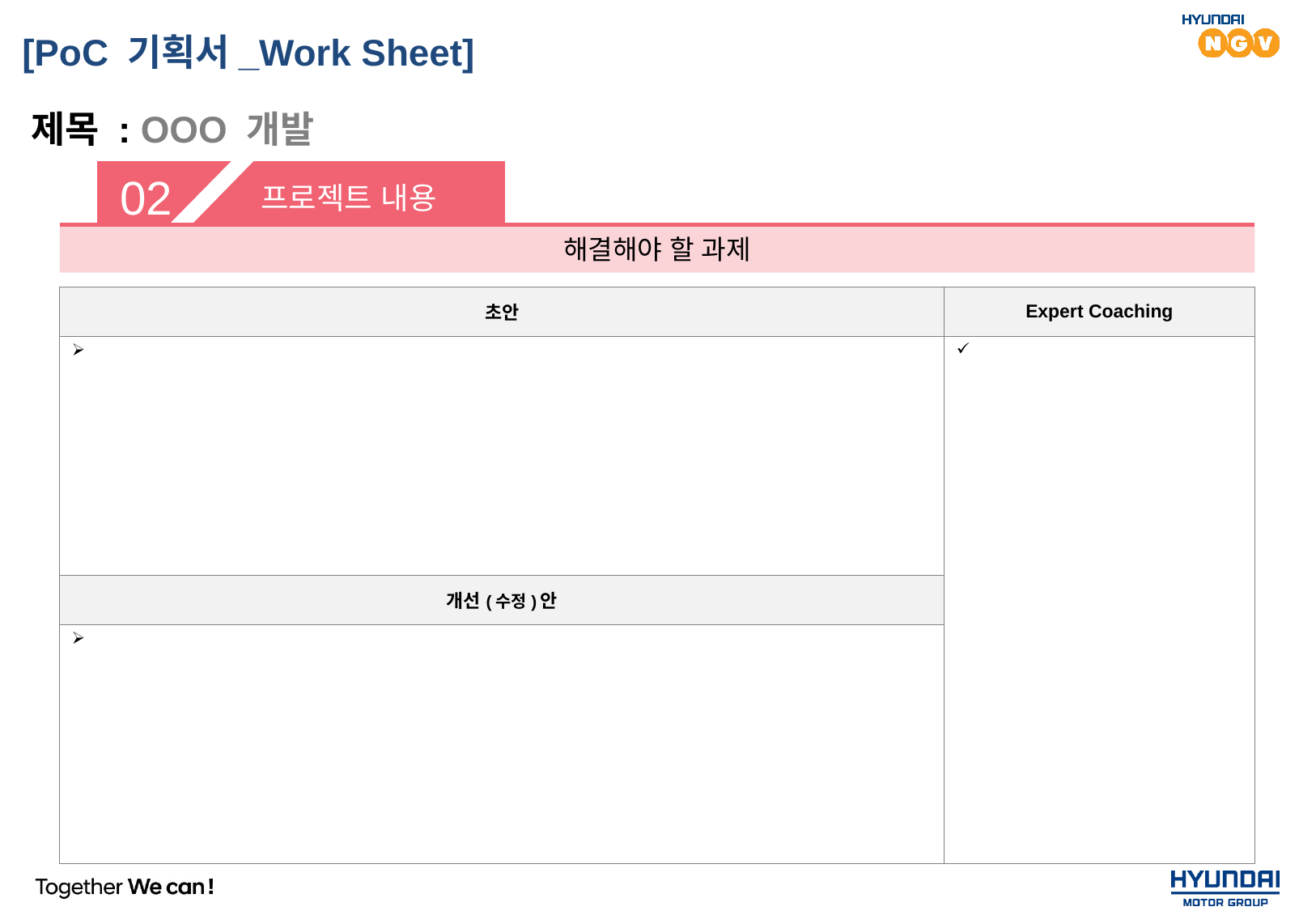

[PoC 기획서_Work Sheet]
 제목 : OOO 개발

02

프로젝트 내용
해결해야 할 과제
| 초안 | Expert Coaching |
| --- | --- |
|  |  |
| 개선(수정)안 |  |
|  |  |